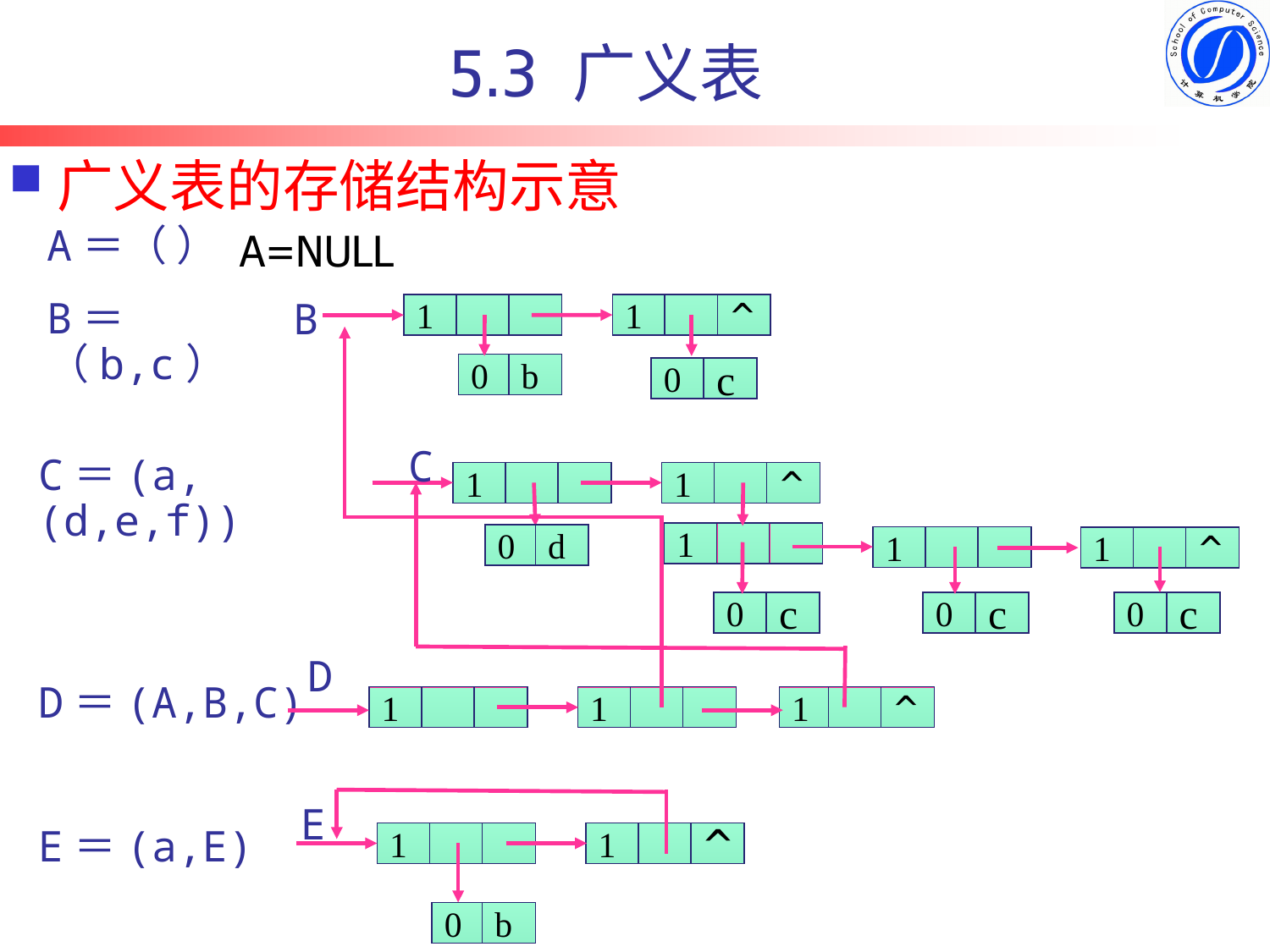

5.3 广义表
# 广义表的存储结构示意
A＝（ ）
A=NULL
B
1

1

^
0
b
0
c
B＝（b,c）
D
1

1

1

^
C
1

1

^
1

0
d
1

1

^
0
c
0
c
0
c
C＝(a,(d,e,f))
D＝(A,B,C)
E
1

1

0
b
^
E＝(a,E)